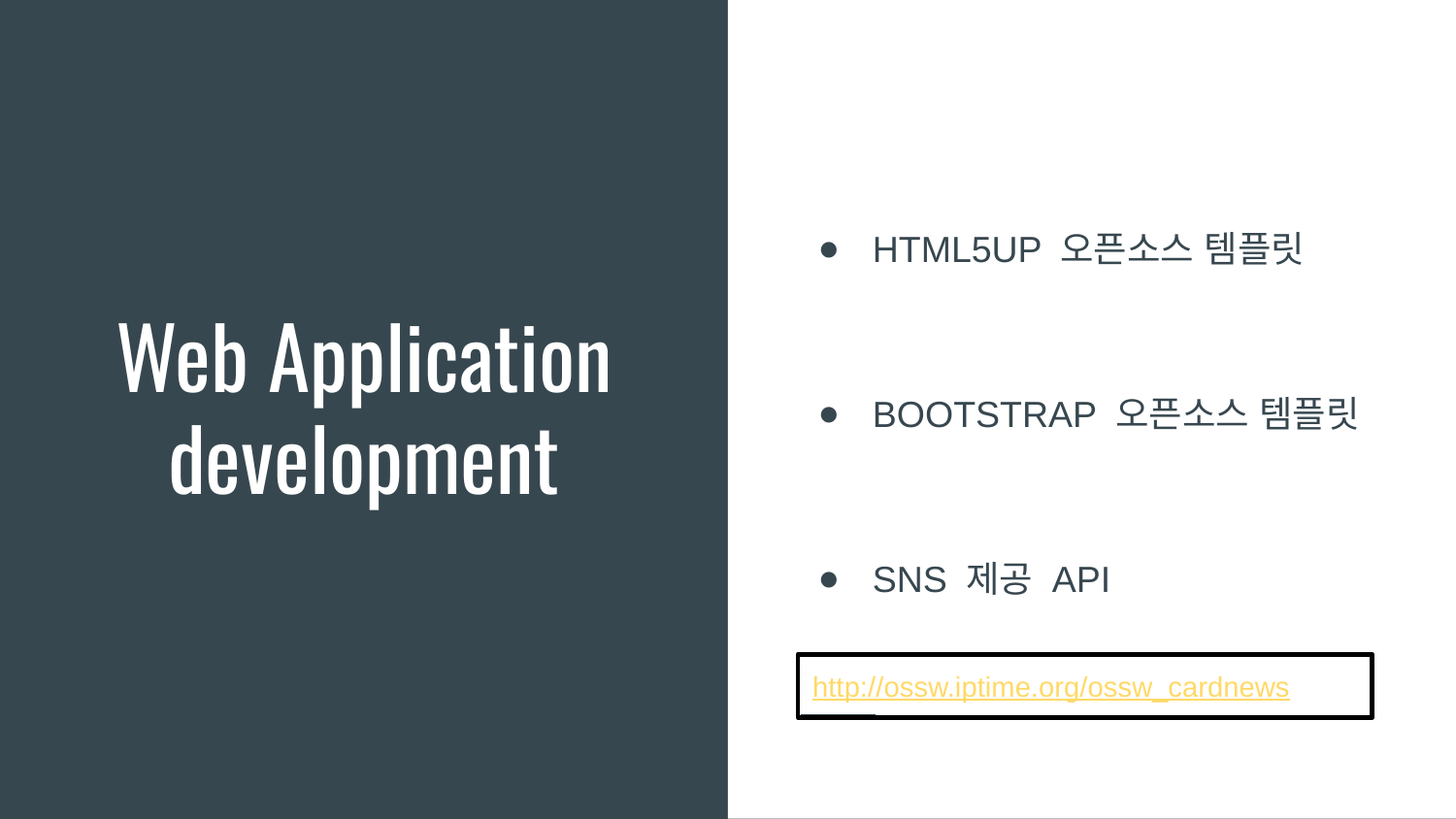

HTML5UP 오픈소스 템플릿

BOOTSTRAP 오픈소스 템플릿

SNS 제공 API
# Web Application
development
http://ossw.iptime.org/ossw_cardnews